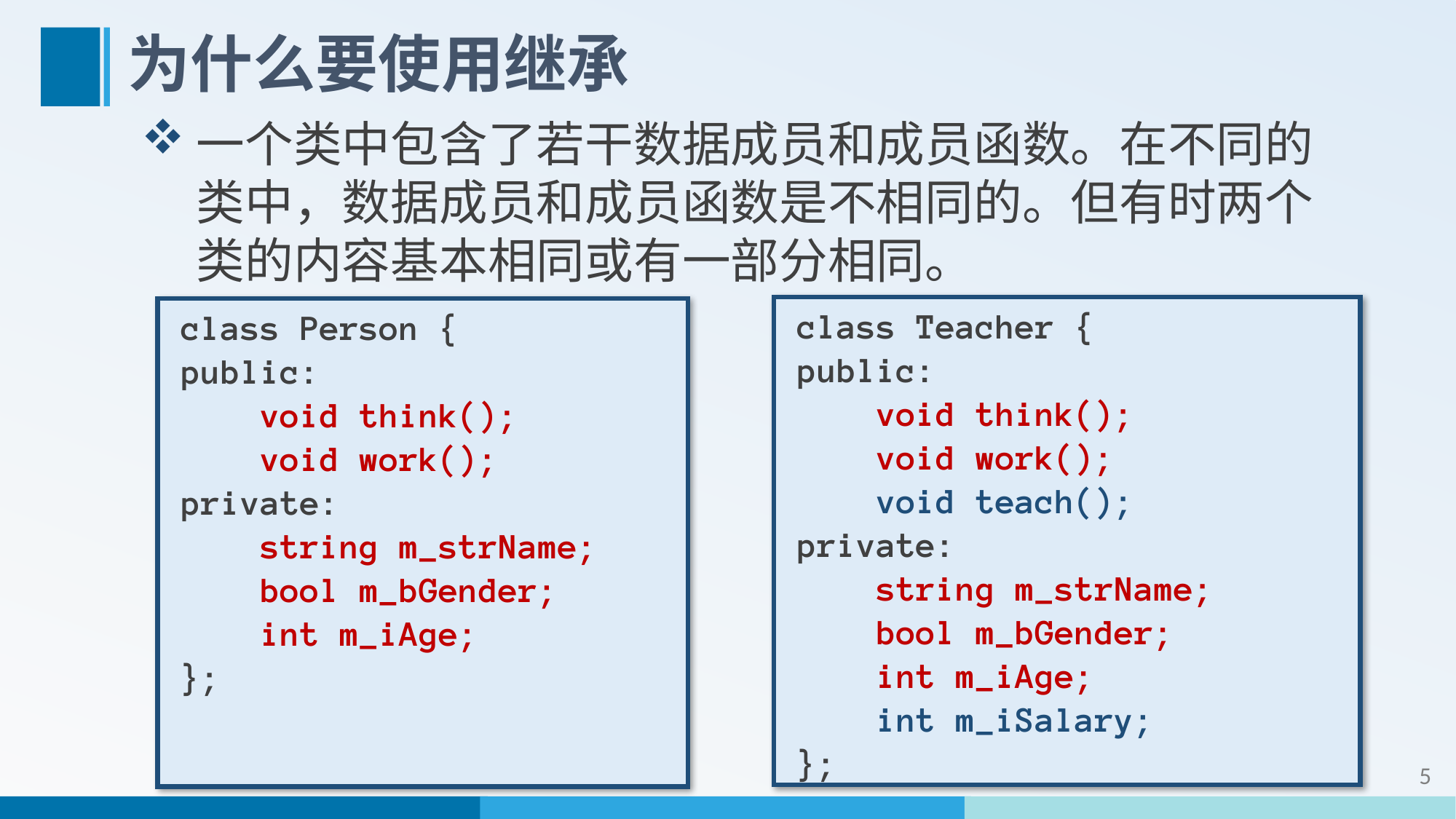

# 为什么要使用继承
一个类中包含了若干数据成员和成员函数。在不同的类中，数据成员和成员函数是不相同的。但有时两个类的内容基本相同或有一部分相同。
class Teacher {
public:
    void think();
    void work();
    void teach();
private:
    string m_strName;
    bool m_bGender;
    int m_iAge;
    int m_iSalary;
};
class Person {
public:
    void think();
    void work();
private:
    string m_strName;
    bool m_bGender;
    int m_iAge;
};